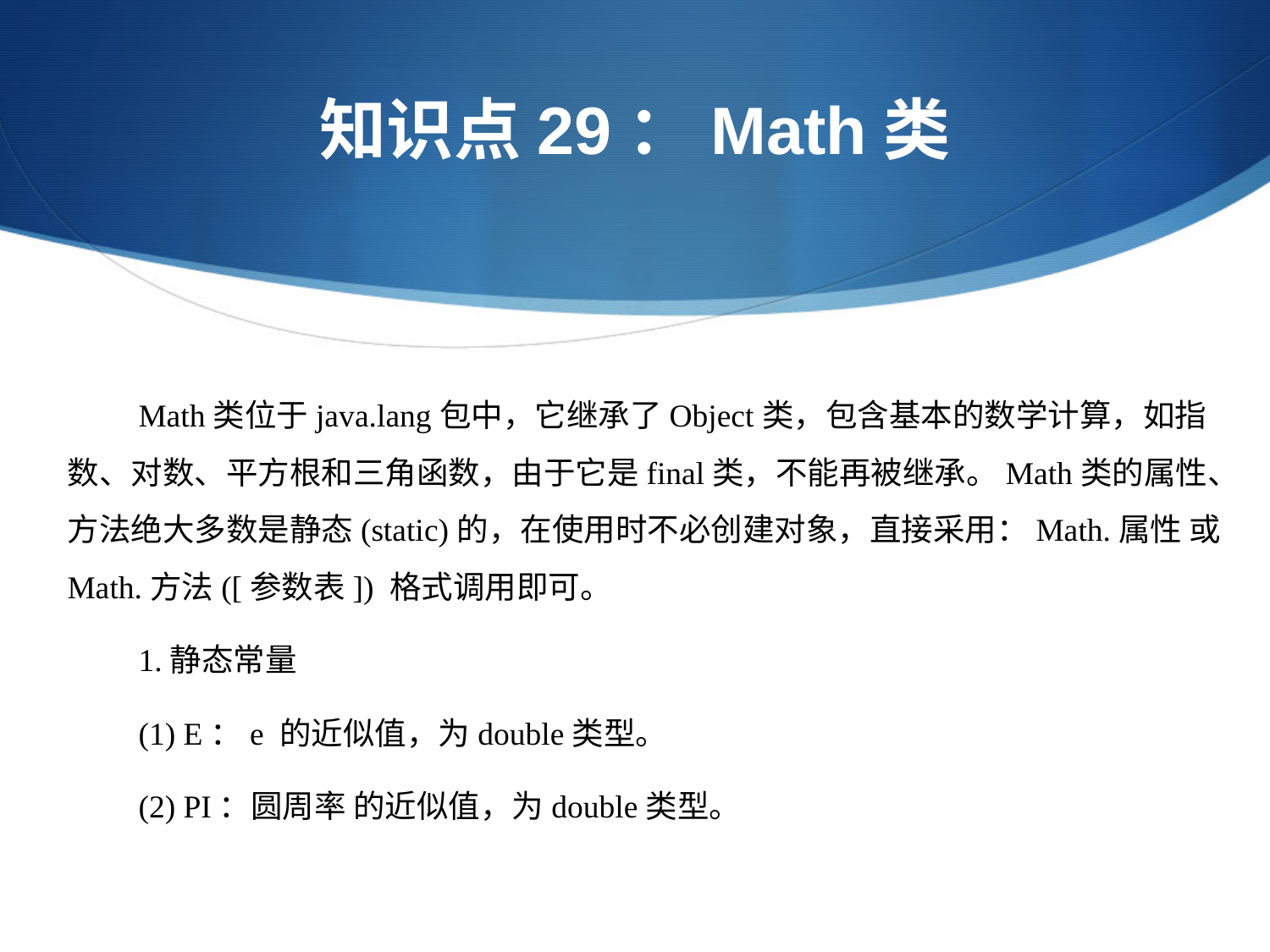

知识点29：Math类
　　Math类位于java.lang包中，它继承了Object类，包含基本的数学计算，如指数、对数、平方根和三角函数，由于它是final类，不能再被继承。Math类的属性、方法绝大多数是静态(static)的，在使用时不必创建对象，直接采用：Math.属性 或 Math.方法([参数表]) 格式调用即可。
　　1.静态常量
　　(1) E：e 的近似值，为double类型。
　　(2) PI：圆周率 的近似值，为double类型。